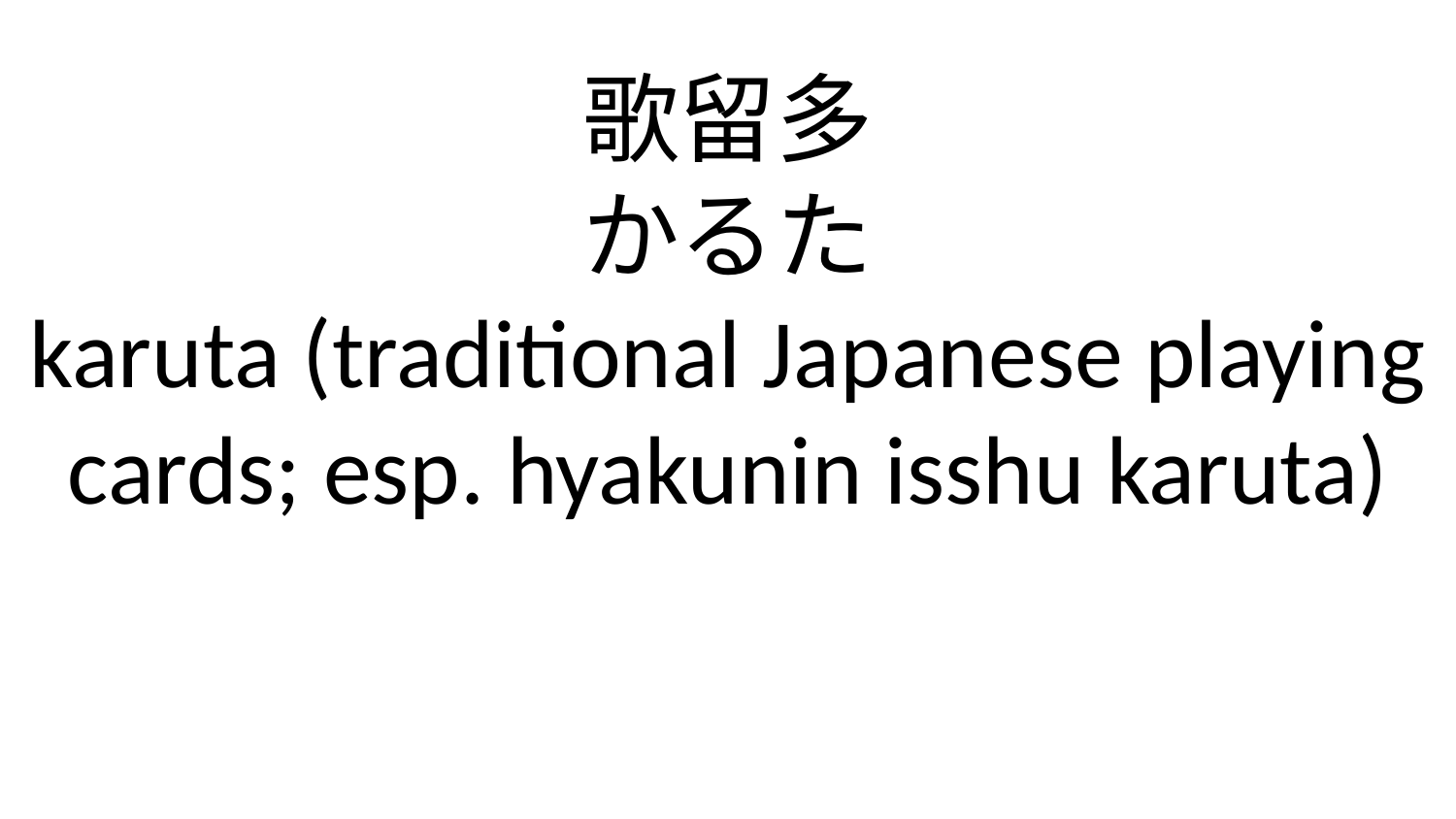

歌留多
かるた
karuta (traditional Japanese playing cards; esp. hyakunin isshu karuta)